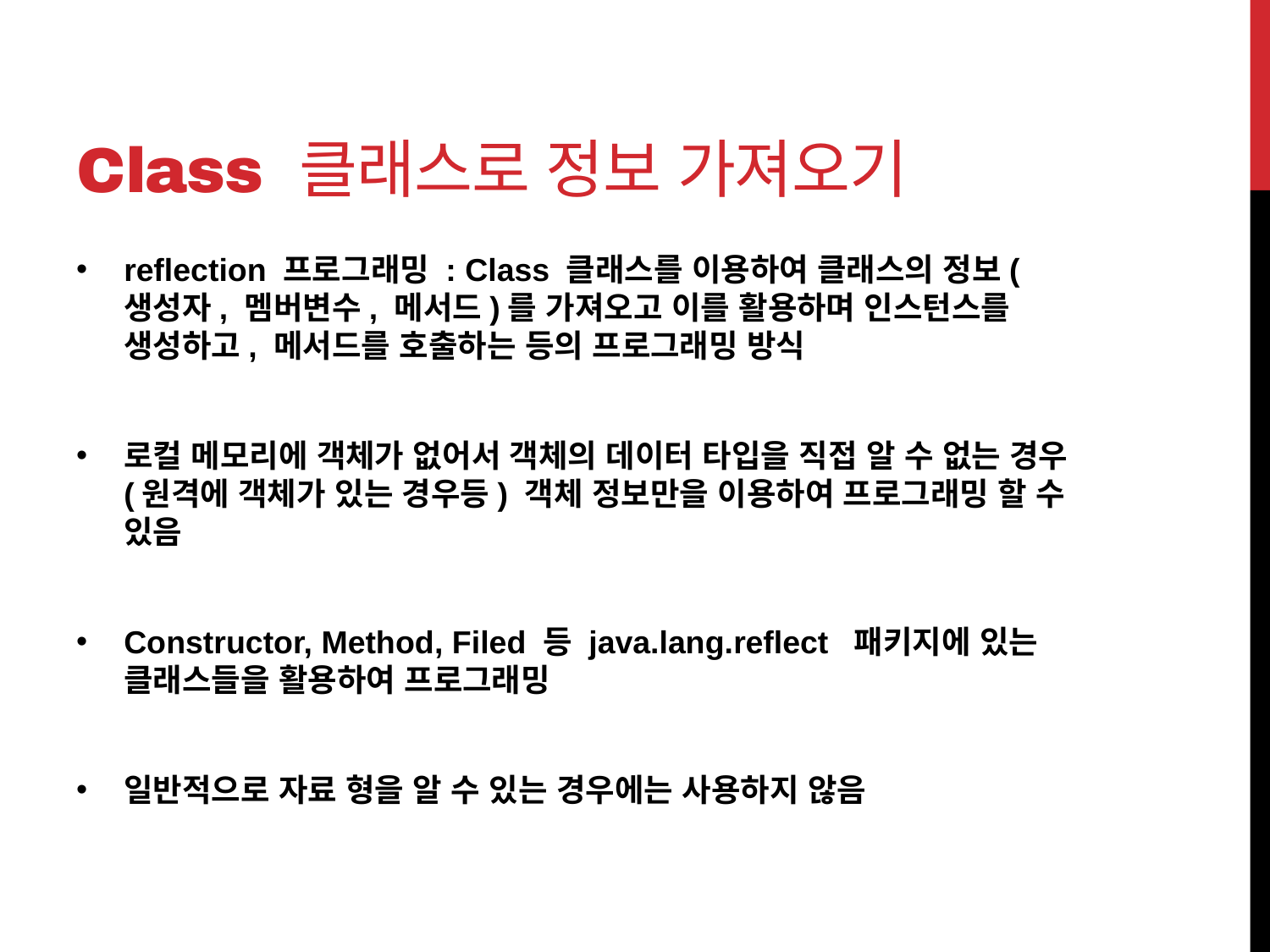

# Class 클래스로 정보 가져오기
reflection 프로그래밍 : Class 클래스를 이용하여 클래스의 정보(생성자, 멤버변수, 메서드)를 가져오고 이를 활용하며 인스턴스를 생성하고, 메서드를 호출하는 등의 프로그래밍 방식

로컬 메모리에 객체가 없어서 객체의 데이터 타입을 직접 알 수 없는 경우(원격에 객체가 있는 경우등) 객체 정보만을 이용하여 프로그래밍 할 수 있음

Constructor, Method, Filed 등 java.lang.reflect  패키지에 있는 클래스들을 활용하여 프로그래밍

일반적으로 자료 형을 알 수 있는 경우에는 사용하지 않음